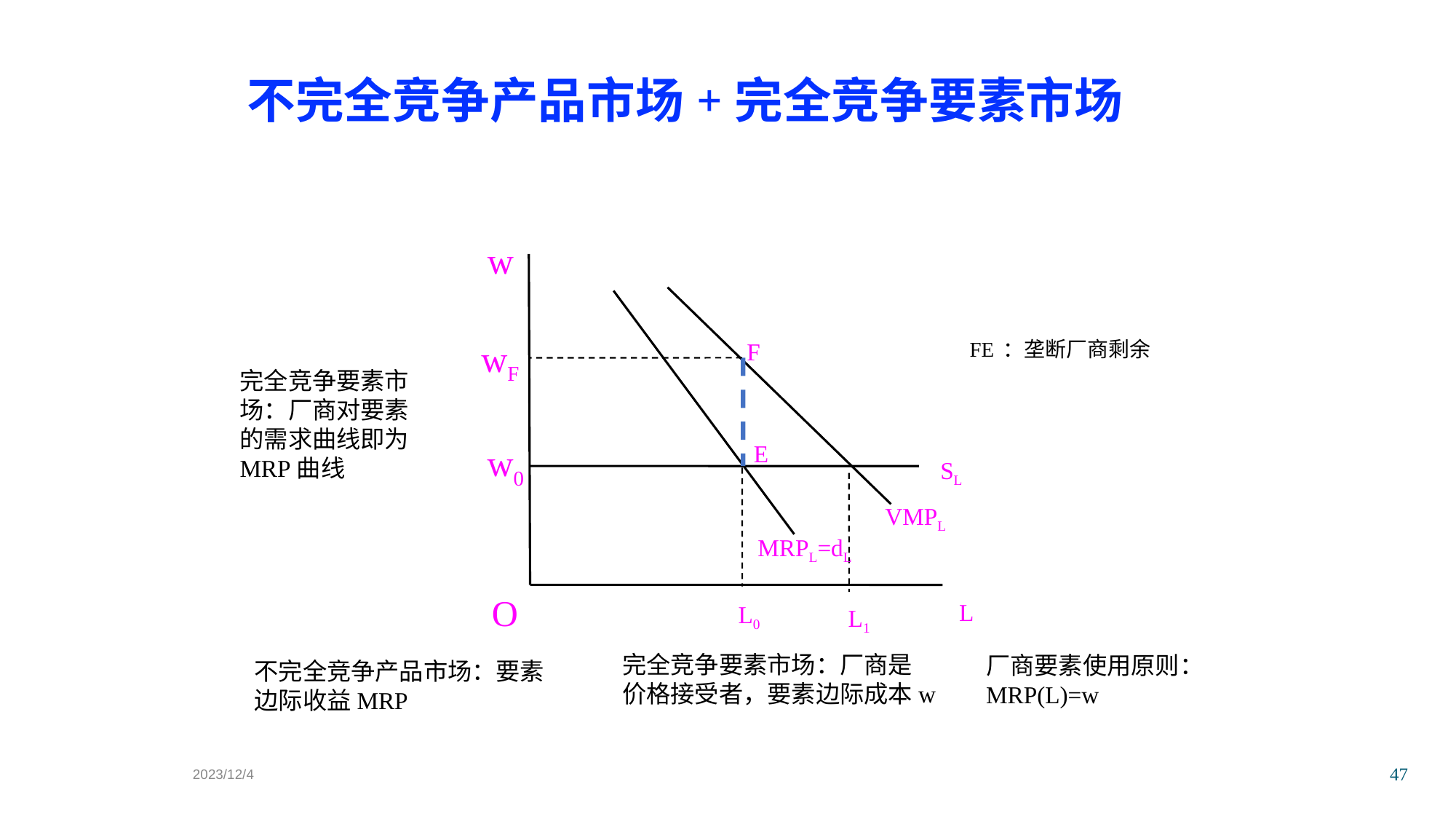

不完全竞争产品市场+完全竞争要素市场
w

FE：垄断厂商剩余
wF
F
完全竞争要素市场：厂商对要素的需求曲线即为MRP曲线
E
w0
SL
VMPL
MRPL=dL
O
L
L0
L1
完全竞争要素市场：厂商是价格接受者，要素边际成本w
厂商要素使用原则：MRP(L)=w
不完全竞争产品市场：要素边际收益MRP
2023/12/4
47